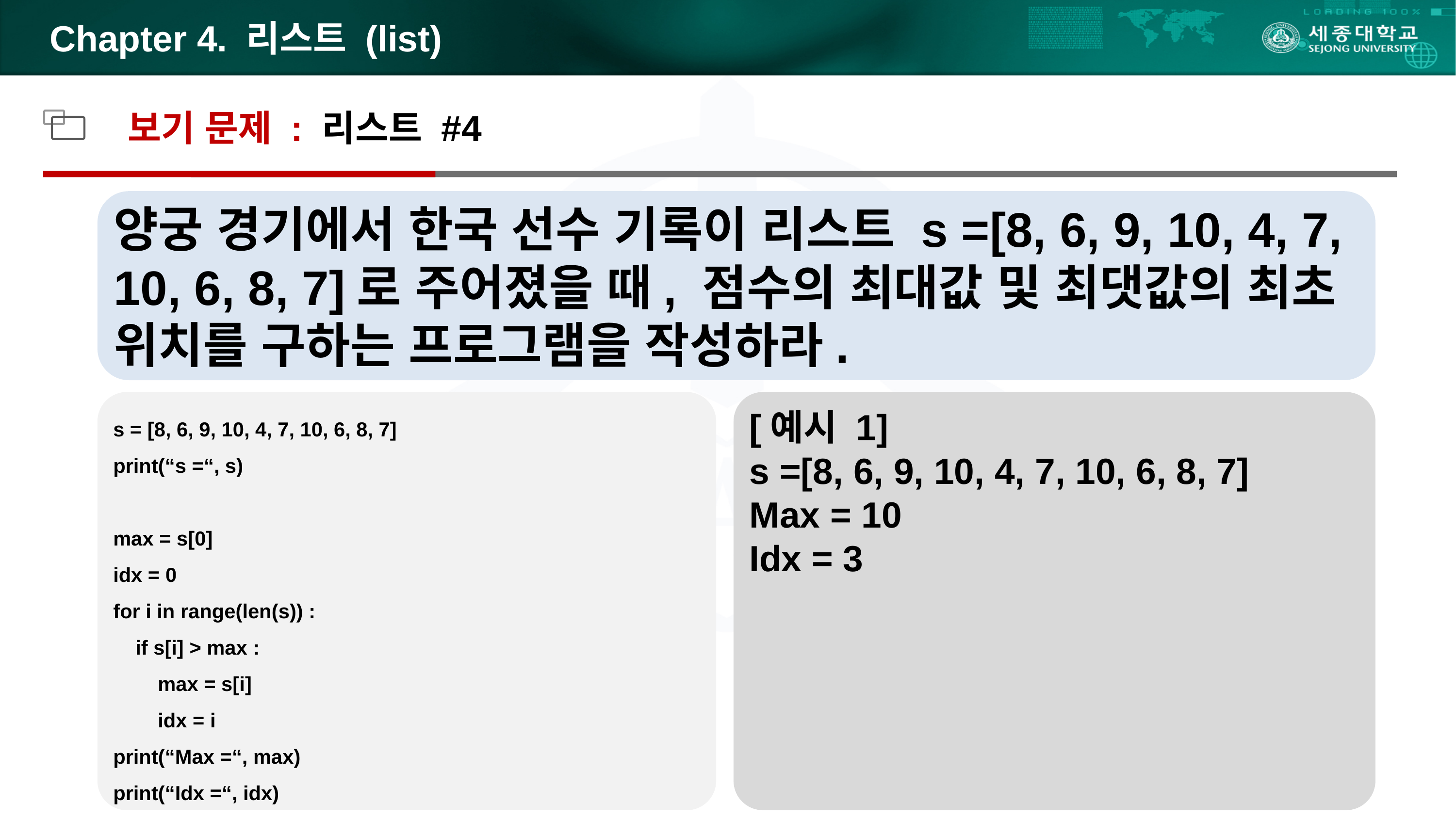

# Chapter 4. 리스트 (list)
보기 문제 : 리스트 #4
양궁 경기에서 한국 선수 기록이 리스트 s =[8, 6, 9, 10, 4, 7, 10, 6, 8, 7]로 주어졌을 때, 점수의 최대값 및 최댓값의 최초 위치를 구하는 프로그램을 작성하라.
s = [8, 6, 9, 10, 4, 7, 10, 6, 8, 7]
print(“s =“, s)

max = s[0]
idx = 0
for i in range(len(s)) :
    if s[i] > max :
        max = s[i]
        idx = i
print(“Max =“, max)
print(“Idx =“, idx)
[예시 1]
s =[8, 6, 9, 10, 4, 7, 10, 6, 8, 7]
Max = 10
Idx = 3